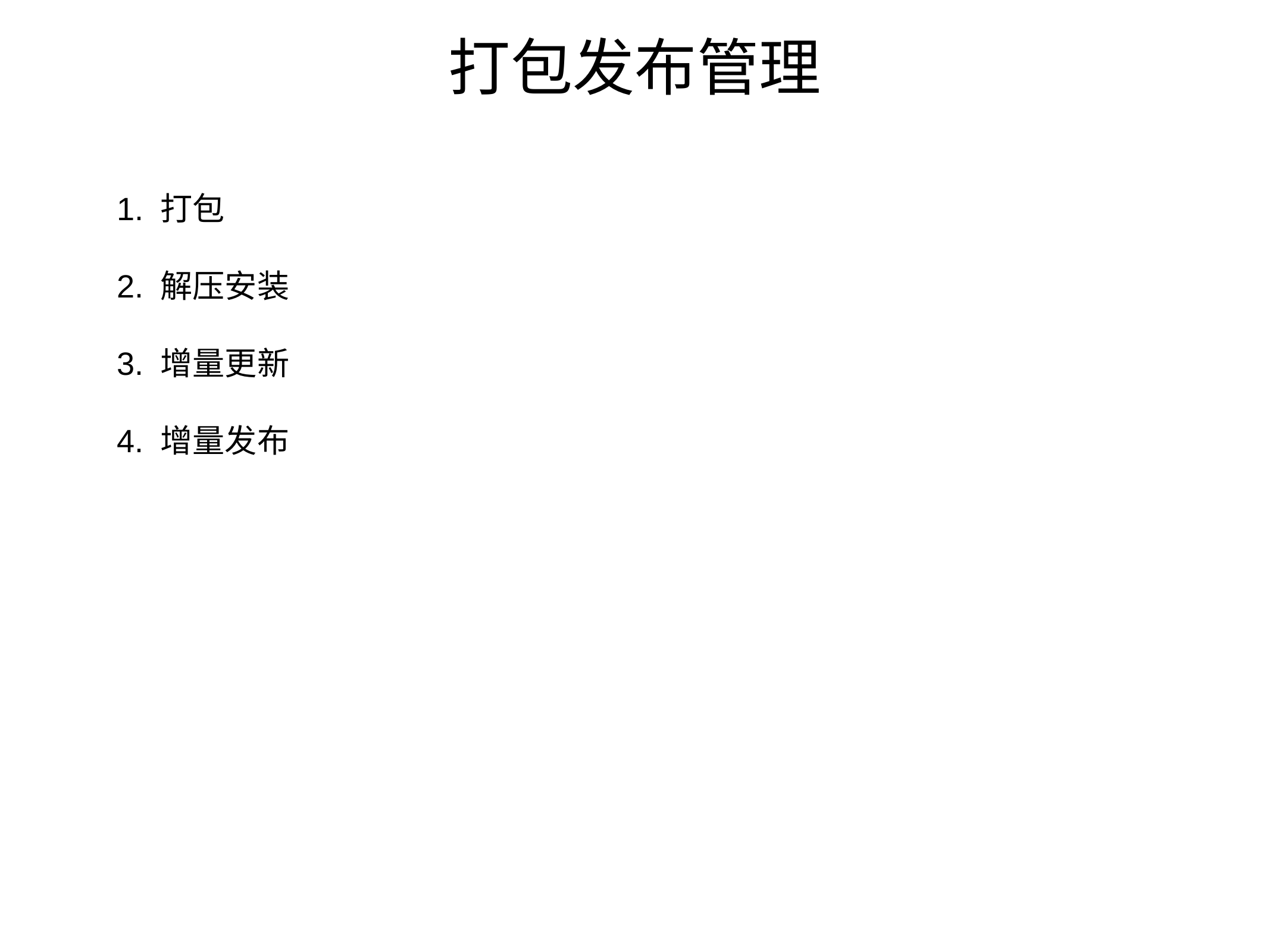

# 打包发布管理
1. 打包

2. 解压安装

3. 增量更新

4. 增量发布